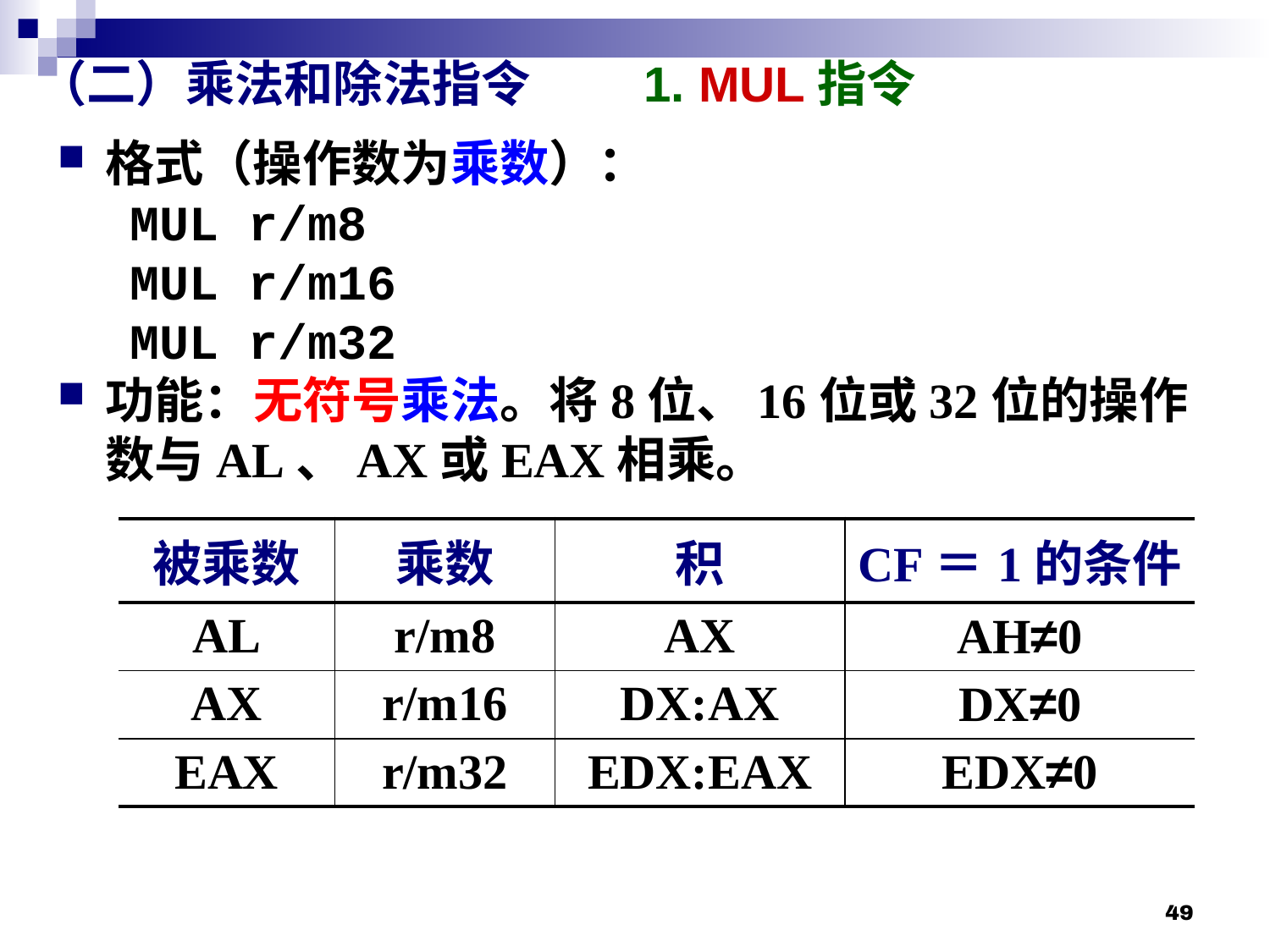

# （二）乘法和除法指令         1. MUL指令
格式（操作数为乘数）：
MUL r/m8
MUL r/m16
MUL r/m32
功能：无符号乘法。将8位、16位或32位的操作数与AL、AX或EAX相乘。
| 被乘数 | 乘数 | 积 | CF＝1的条件 |
| --- | --- | --- | --- |
| AL | r/m8 | AX | AH≠0 |
| AX | r/m16 | DX:AX | DX≠0 |
| EAX | r/m32 | EDX:EAX | EDX≠0 |
49